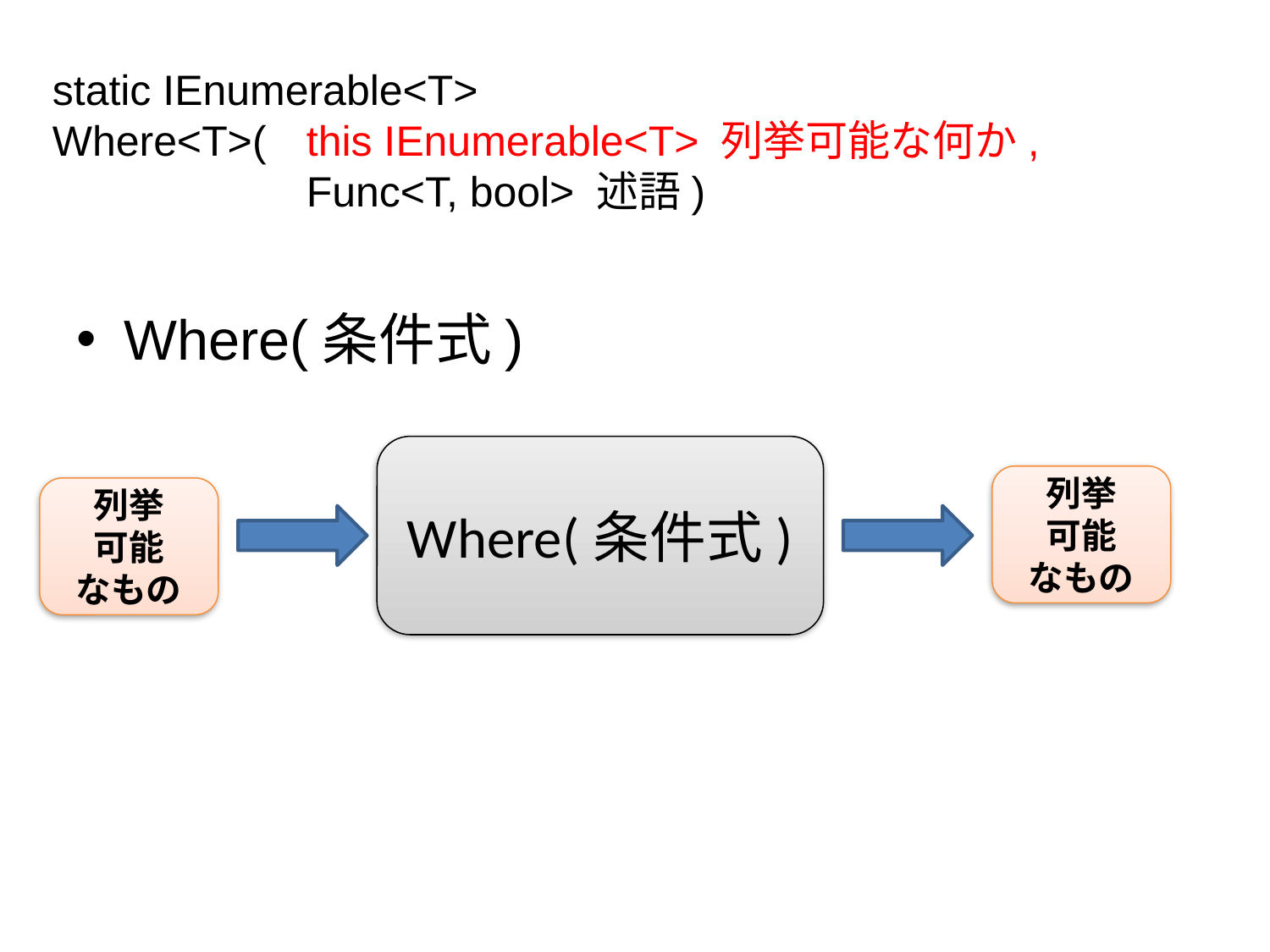

# static IEnumerable<T> Where<T>(	this IEnumerable<T> 列挙可能な何か, Func<T, bool> 述語)
Where(条件式)
Where(条件式)
列挙
可能
なもの
列挙
可能
なもの